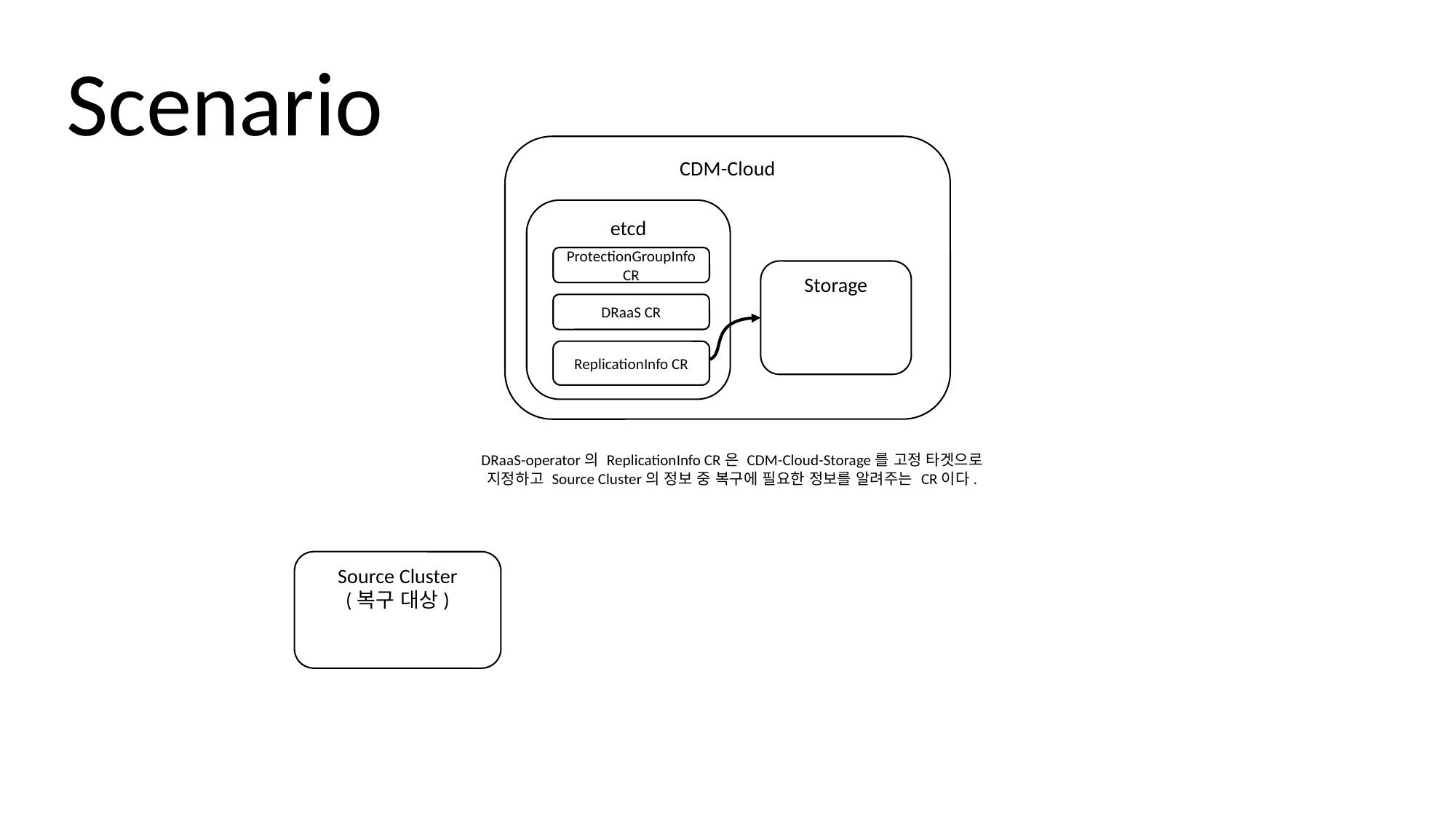

Scenario
CDM-Cloud
etcd
ProtectionGroupInfoCR
Storage
DRaaS CR
ReplicationInfo CR
DRaaS-operator의 ReplicationInfo CR은 CDM-Cloud-Storage를 고정 타겟으로
지정하고 Source Cluster의 정보 중 복구에 필요한 정보를 알려주는 CR이다.
Source Cluster
(복구 대상)